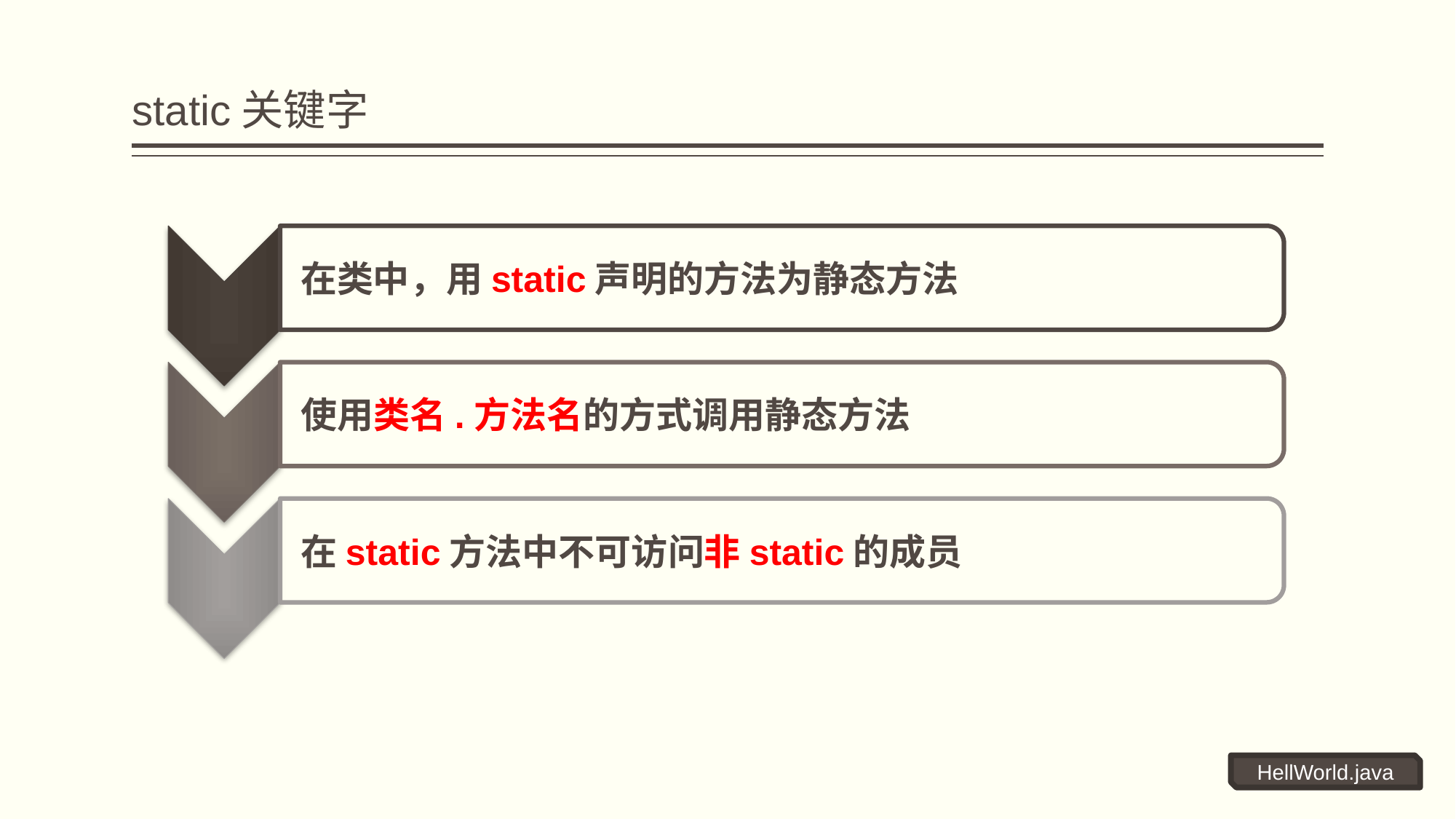

# static关键字

在类中，用static声明的方法为静态方法

使用类名.方法名的方式调用静态方法

在static方法中不可访问非static的成员
HellWorld.java